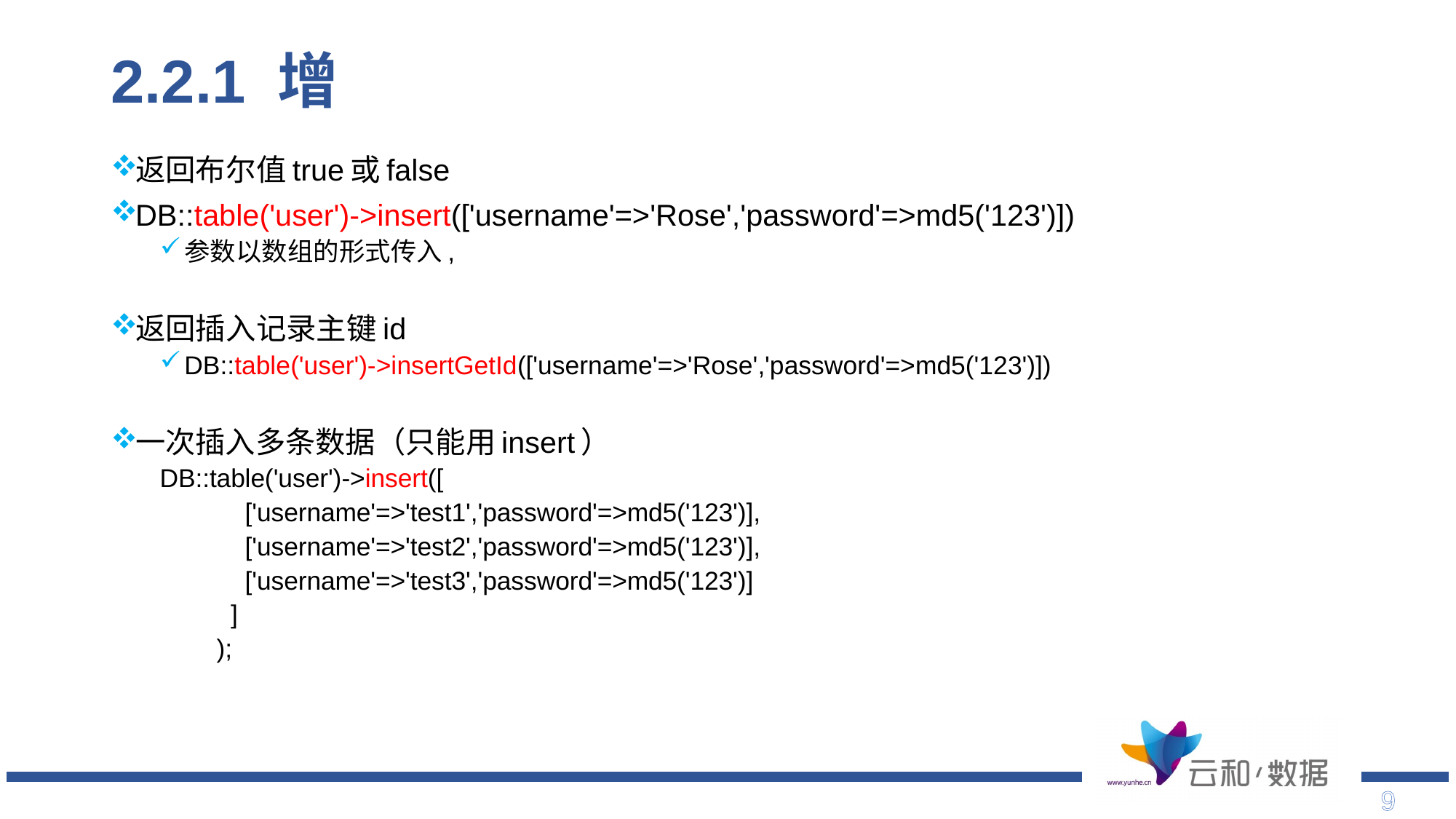

# 2.2.1 增
返回布尔值true或false
DB::table('user')->insert(['username'=>'Rose','password'=>md5('123')])
参数以数组的形式传入,

返回插入记录主键id
DB::table('user')->insertGetId(['username'=>'Rose','password'=>md5('123')])

一次插入多条数据（只能用insert）
DB::table('user')->insert([
            ['username'=>'test1','password'=>md5('123')],
            ['username'=>'test2','password'=>md5('123')],
            ['username'=>'test3','password'=>md5('123')]
          ]
        );